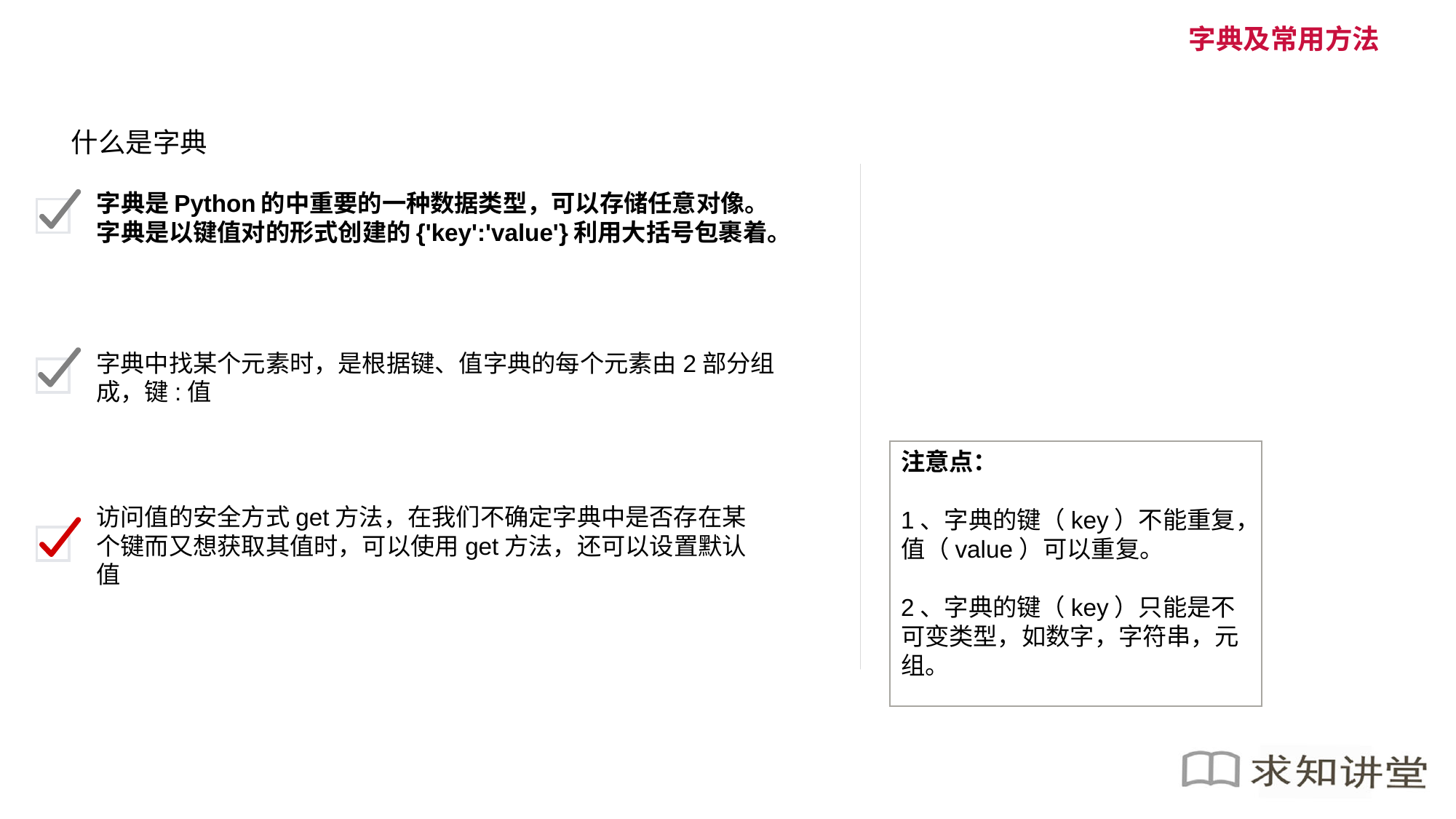

字典及常用方法
什么是字典
字典是Python的中重要的一种数据类型，可以存储任意对像。
字典是以键值对的形式创建的{'key':'value'}利用大括号包裹着。

字典中找某个元素时，是根据键、值字典的每个元素由2部分组成，键:值

访问值的安全方式get方法，在我们不确定字典中是否存在某个键而又想获取其值时，可以使用get方法，还可以设置默认值

注意点：

1、字典的键（key）不能重复，值（value）可以重复。

2、字典的键（key）只能是不可变类型，如数字，字符串，元组。